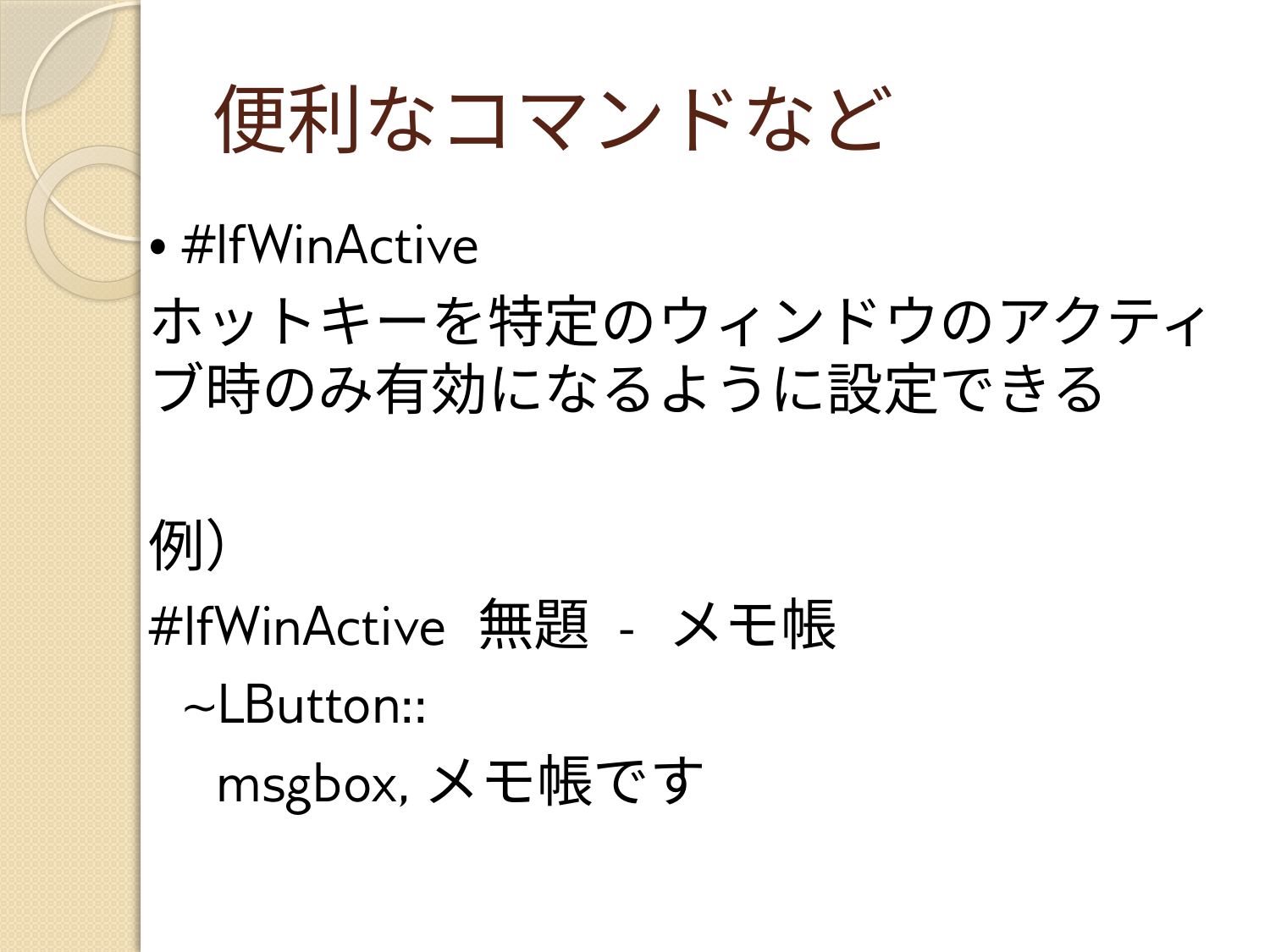

# 便利なコマンドなど
・#IfWinActive
ホットキーを特定のウィンドウのアクティブ時のみ有効になるように設定できる

例）
#IfWinActive 無題 - メモ帳
  ~LButton::
    msgbox,メモ帳です